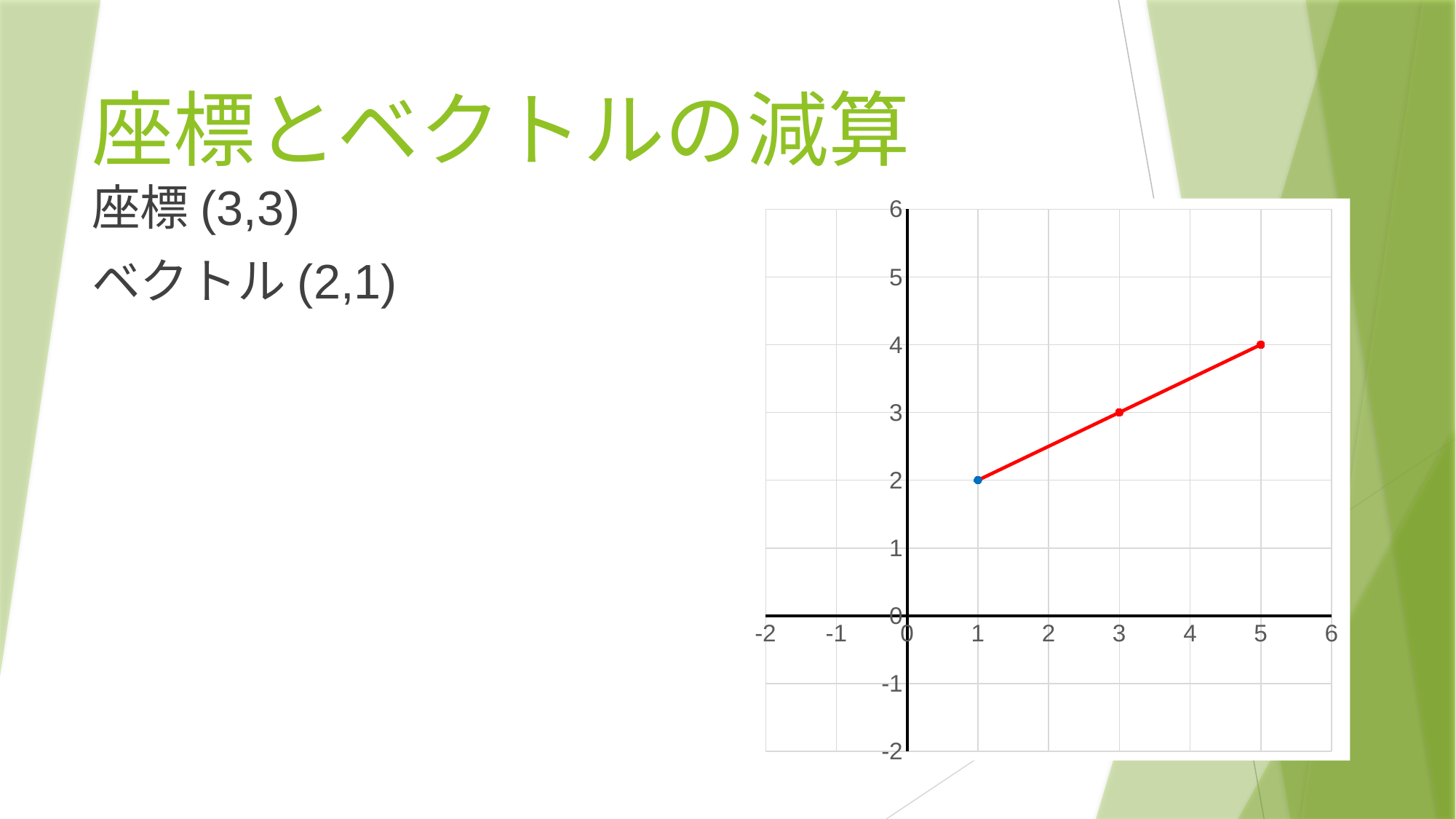

# 座標とベクトルの減算
座標(3,3)
ベクトル(2,1)

(3,3)-(2,1) = (1,2)

座標(1,2)

### Chart

| Category | Yの値 |
|---|---|